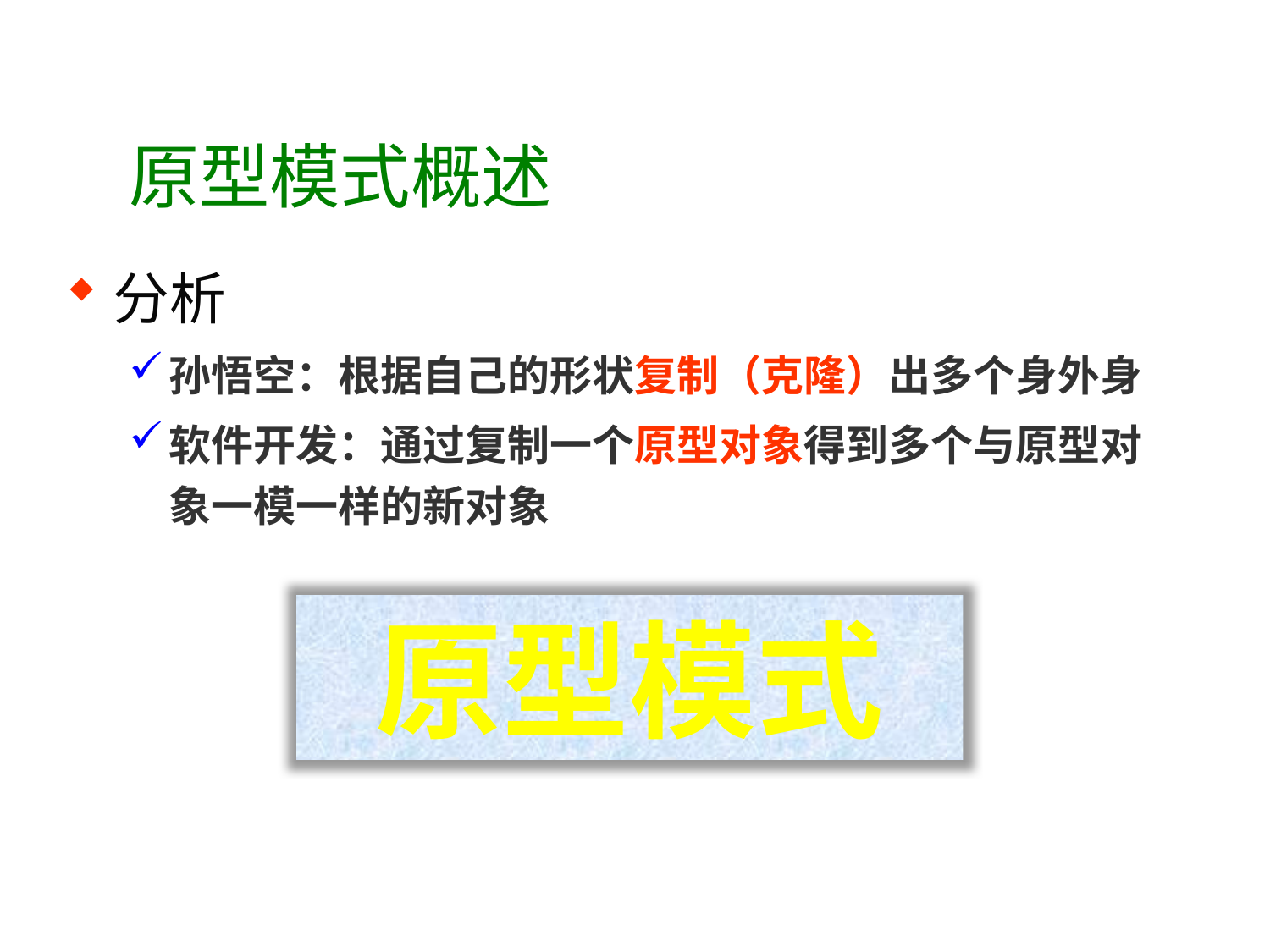

# 原型模式概述
分析
孙悟空：根据自己的形状复制（克隆）出多个身外身
软件开发：通过复制一个原型对象得到多个与原型对象一模一样的新对象
原型模式